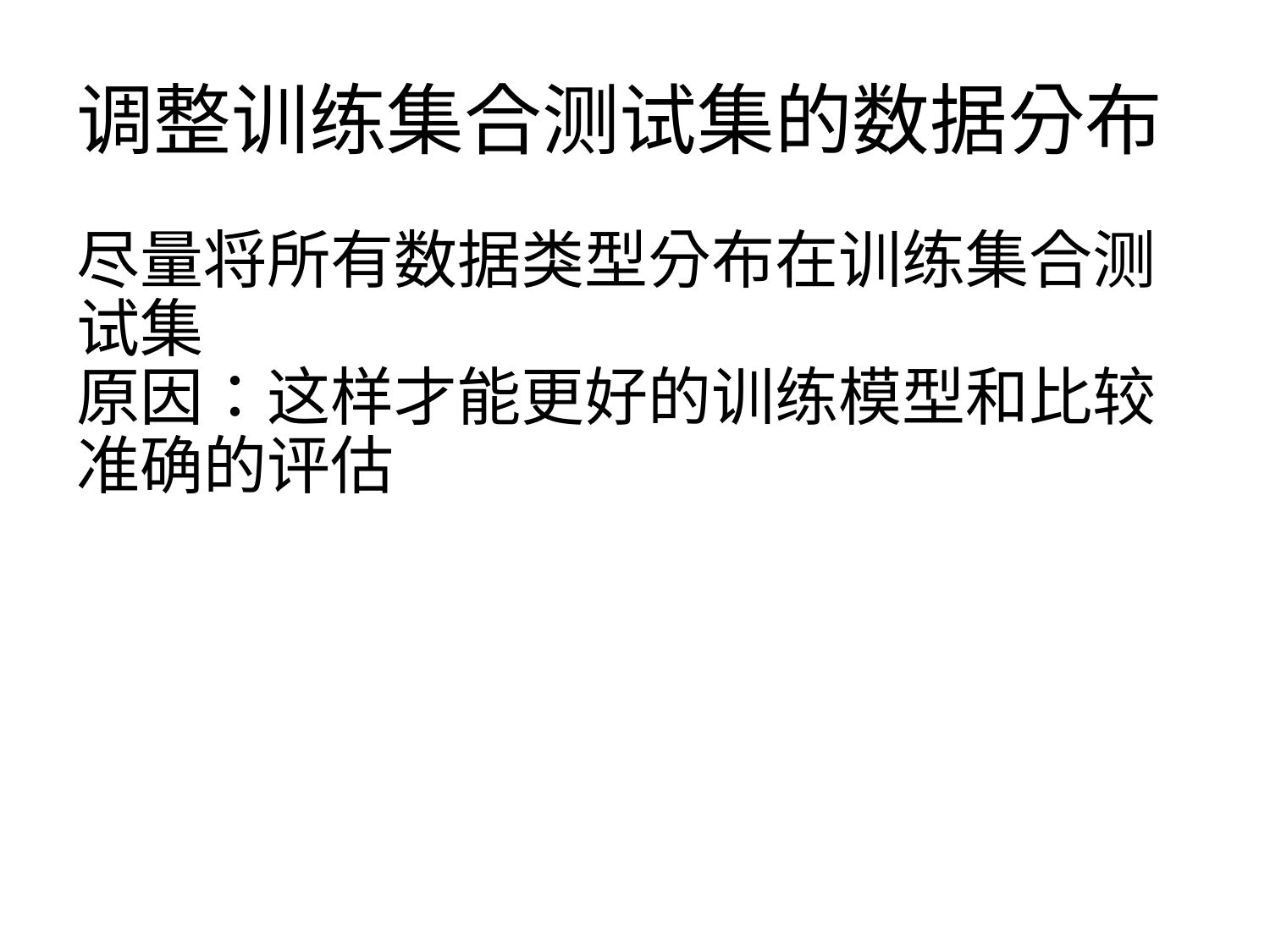

# 调整训练集合测试集的数据分布
尽量将所有数据类型分布在训练集合测试集
原因：这样才能更好的训练模型和比较准确的评估